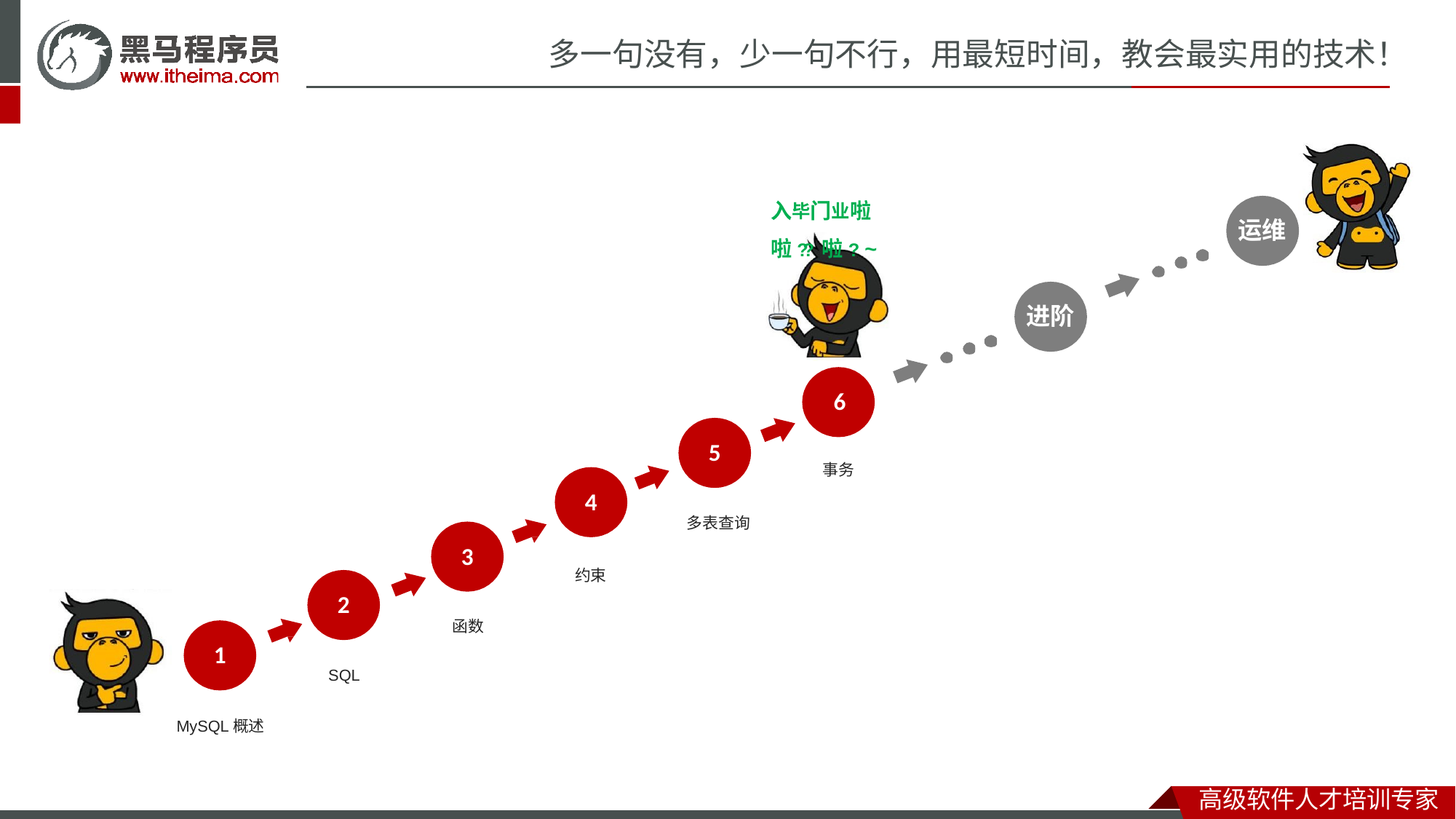

# 多一句没有，少一句不行，用最短时间，教会最实用的技术！

入毕门业啦啦??啦? ~

运维

进阶

6
5

事务

4
多表查询

3
约束

2

函数

1
SQL

MySQL概述
高级软件人才培训专家